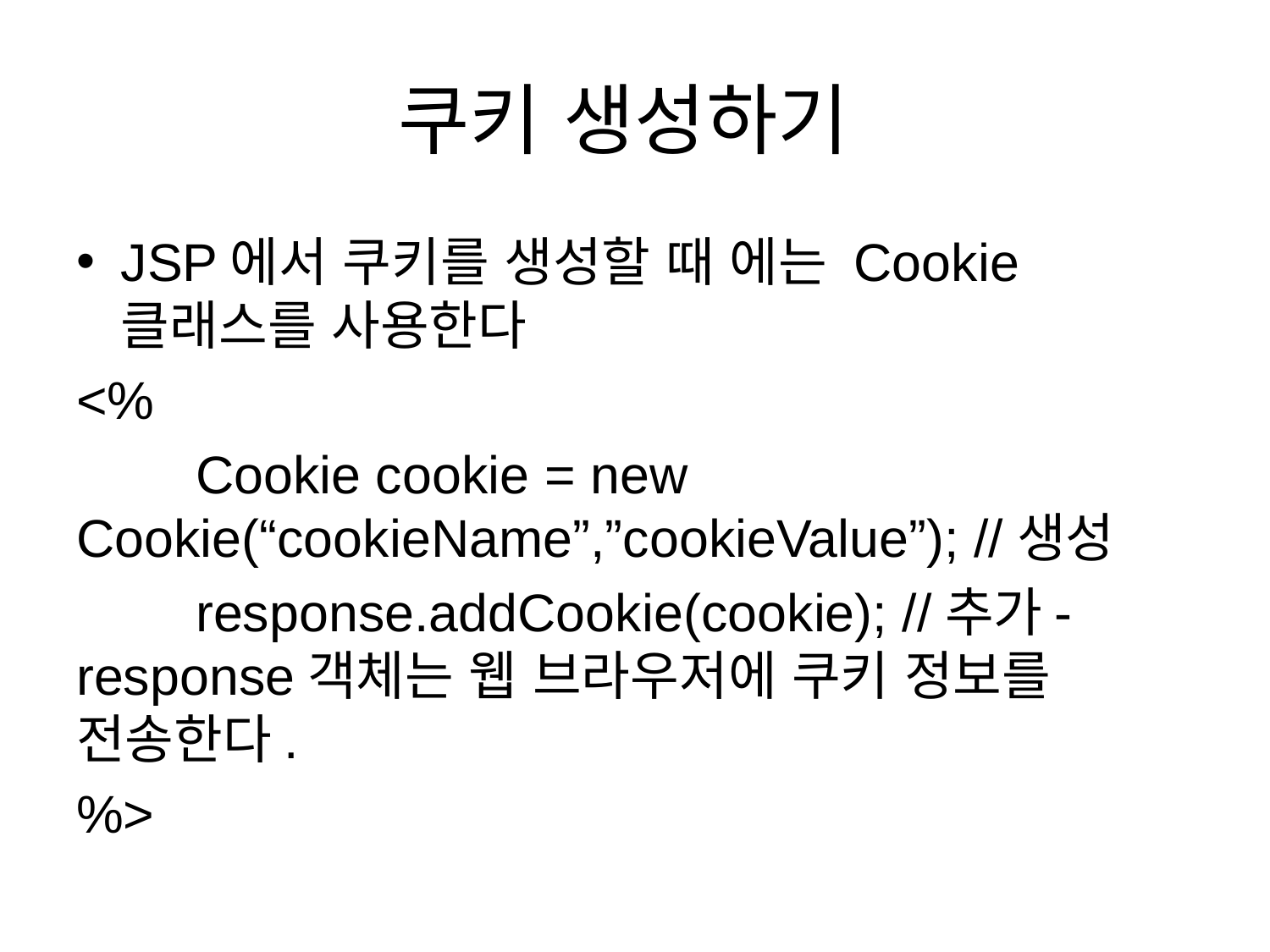

# 쿠키 생성하기
JSP에서 쿠키를 생성할 때 에는 Cookie클래스를 사용한다
<%
	Cookie cookie = new Cookie(“cookieName”,”cookieValue”); //생성
	response.addCookie(cookie); //추가- response객체는 웹 브라우저에 쿠키 정보를 전송한다.
%>